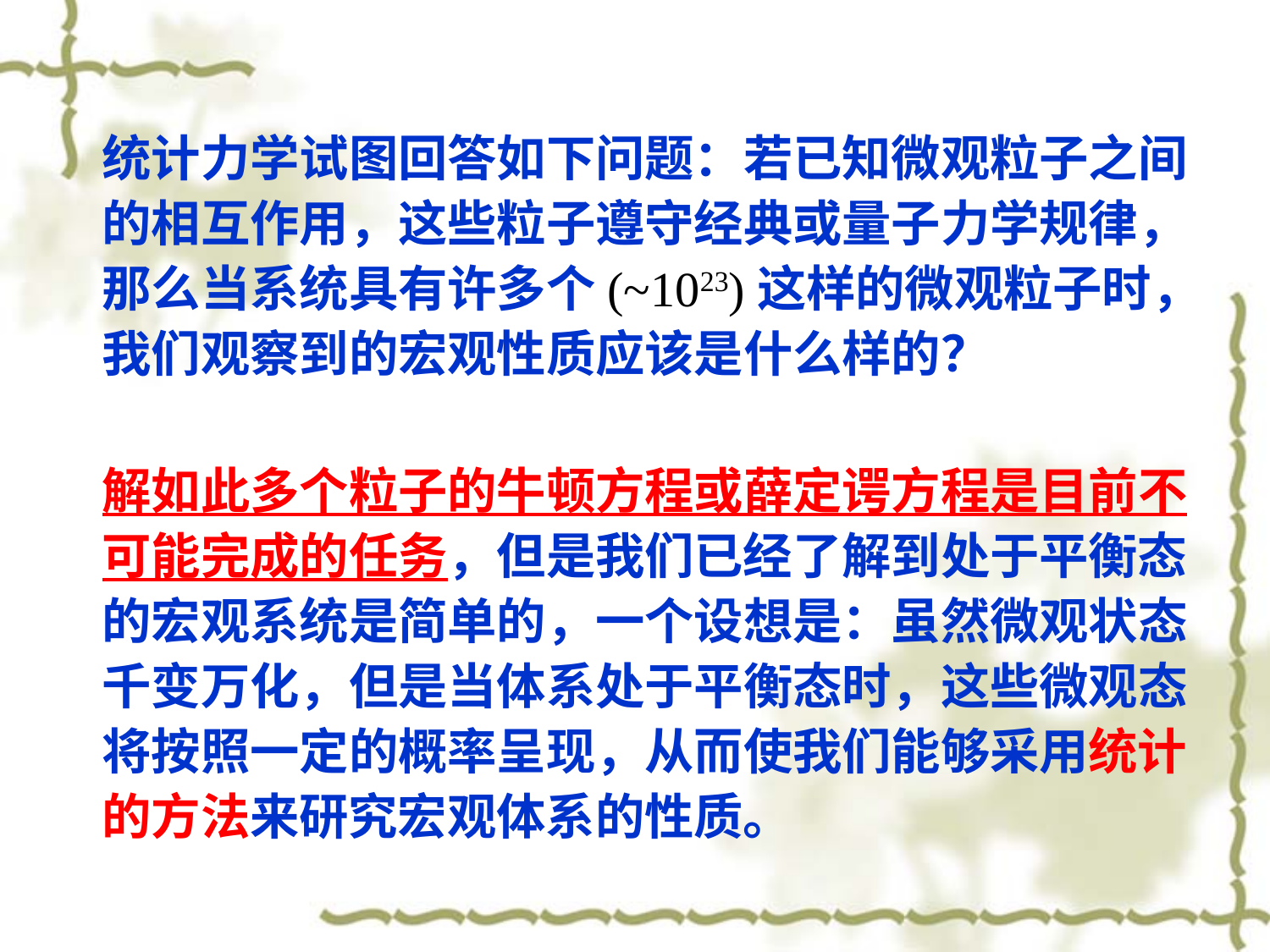

统计力学试图回答如下问题：若已知微观粒子之间的相互作用，这些粒子遵守经典或量子力学规律，那么当系统具有许多个(~1023)这样的微观粒子时，我们观察到的宏观性质应该是什么样的？
解如此多个粒子的牛顿方程或薛定谔方程是目前不可能完成的任务，但是我们已经了解到处于平衡态的宏观系统是简单的，一个设想是：虽然微观状态千变万化，但是当体系处于平衡态时，这些微观态将按照一定的概率呈现，从而使我们能够采用统计的方法来研究宏观体系的性质。